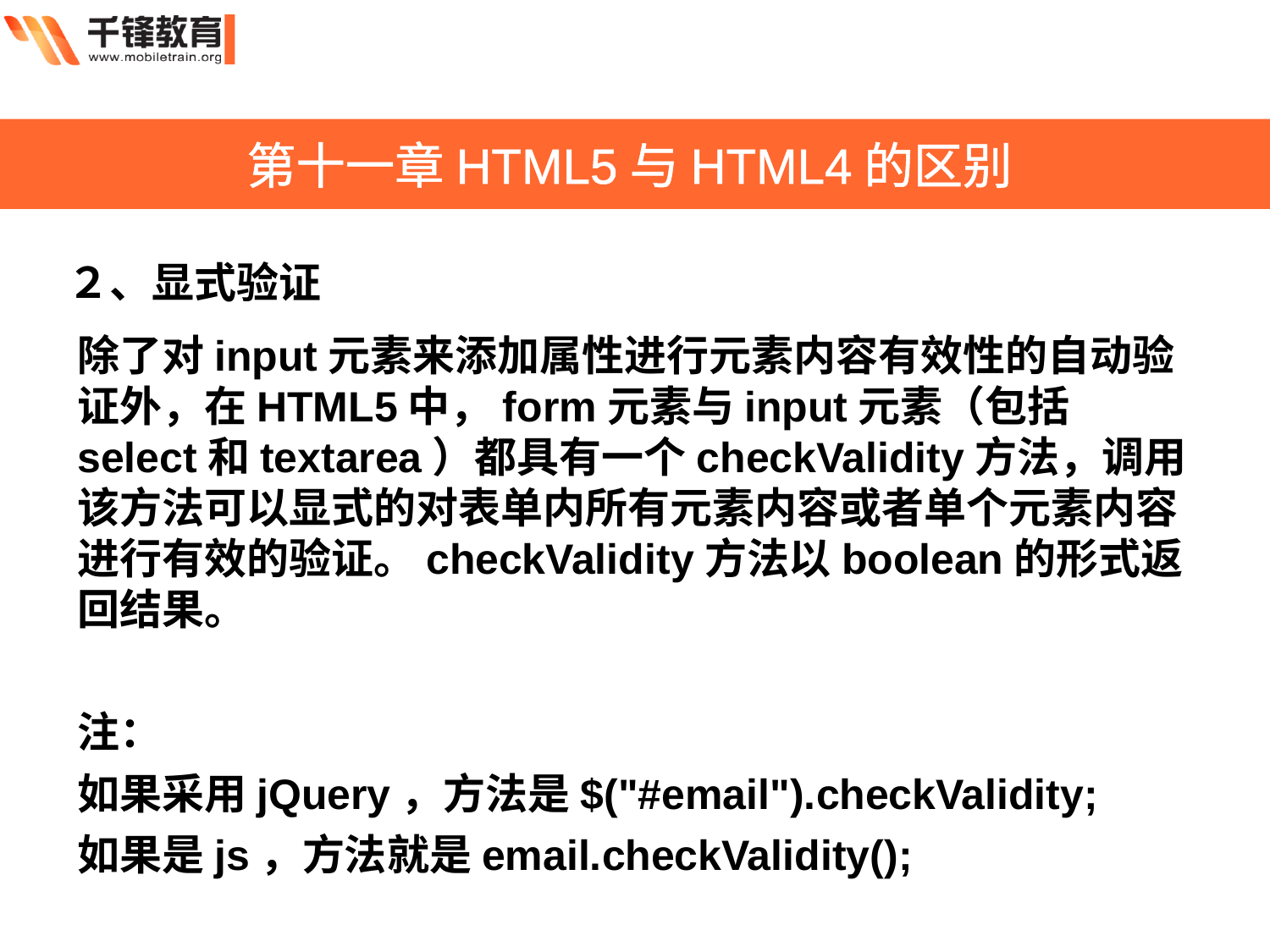

第十一章HTML5与HTML4的区别
２、显式验证
除了对input元素来添加属性进行元素内容有效性的自动验证外，在HTML5中，form元素与input元素（包括select和textarea）都具有一个checkValidity方法，调用该方法可以显式的对表单内所有元素内容或者单个元素内容进行有效的验证。checkValidity方法以boolean的形式返回结果。

注：
如果采用jQuery，方法是$("#email").checkValidity;
如果是js，方法就是email.checkValidity();